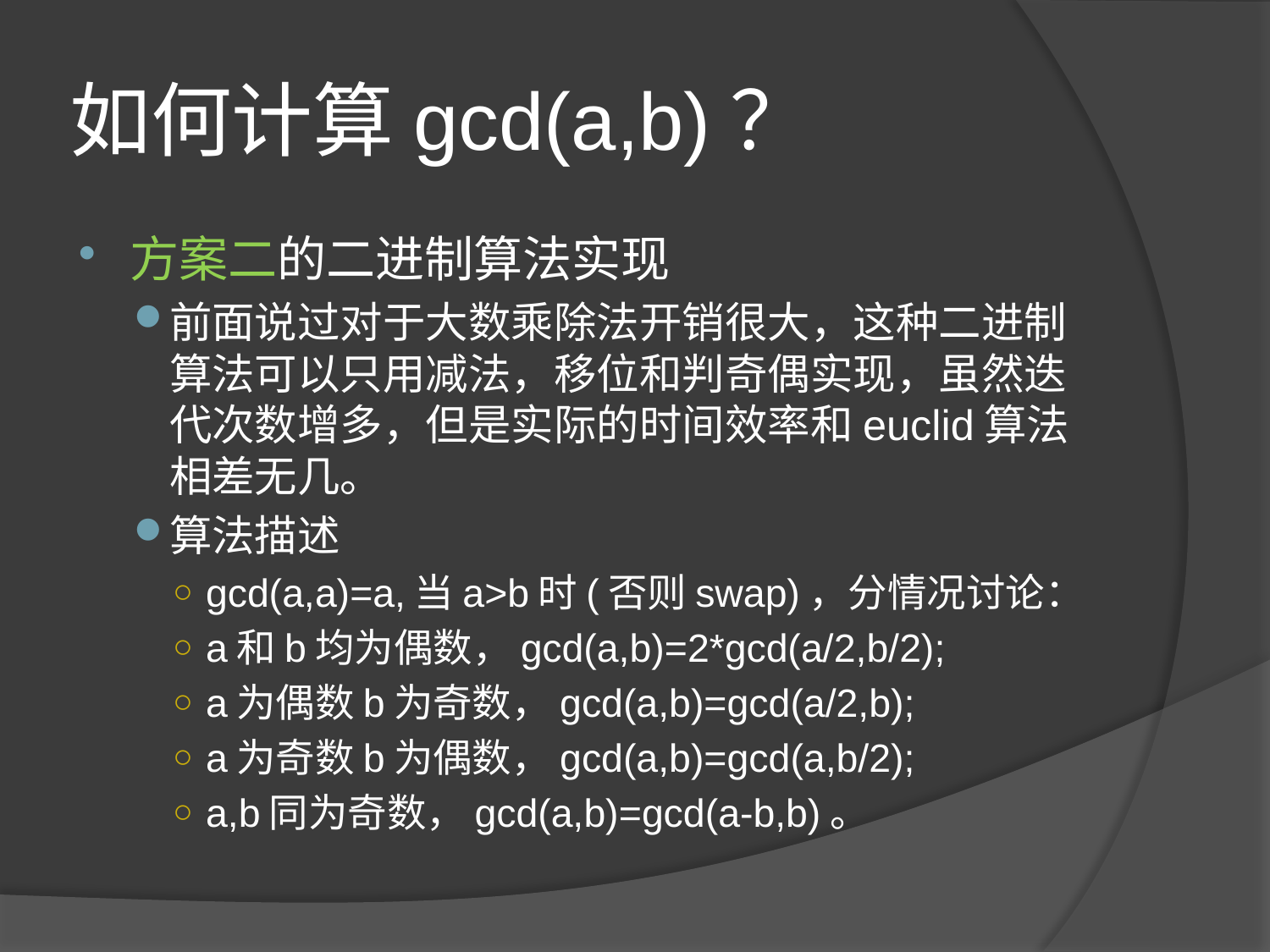

# 如何计算gcd(a,b)？
方案二的二进制算法实现
前面说过对于大数乘除法开销很大，这种二进制算法可以只用减法，移位和判奇偶实现，虽然迭代次数增多，但是实际的时间效率和euclid算法相差无几。
算法描述
gcd(a,a)=a,当a>b时(否则swap)，分情况讨论：
a和b均为偶数，gcd(a,b)=2*gcd(a/2,b/2);
a为偶数b为奇数，gcd(a,b)=gcd(a/2,b);
a为奇数b为偶数，gcd(a,b)=gcd(a,b/2);
a,b同为奇数，gcd(a,b)=gcd(a-b,b)。